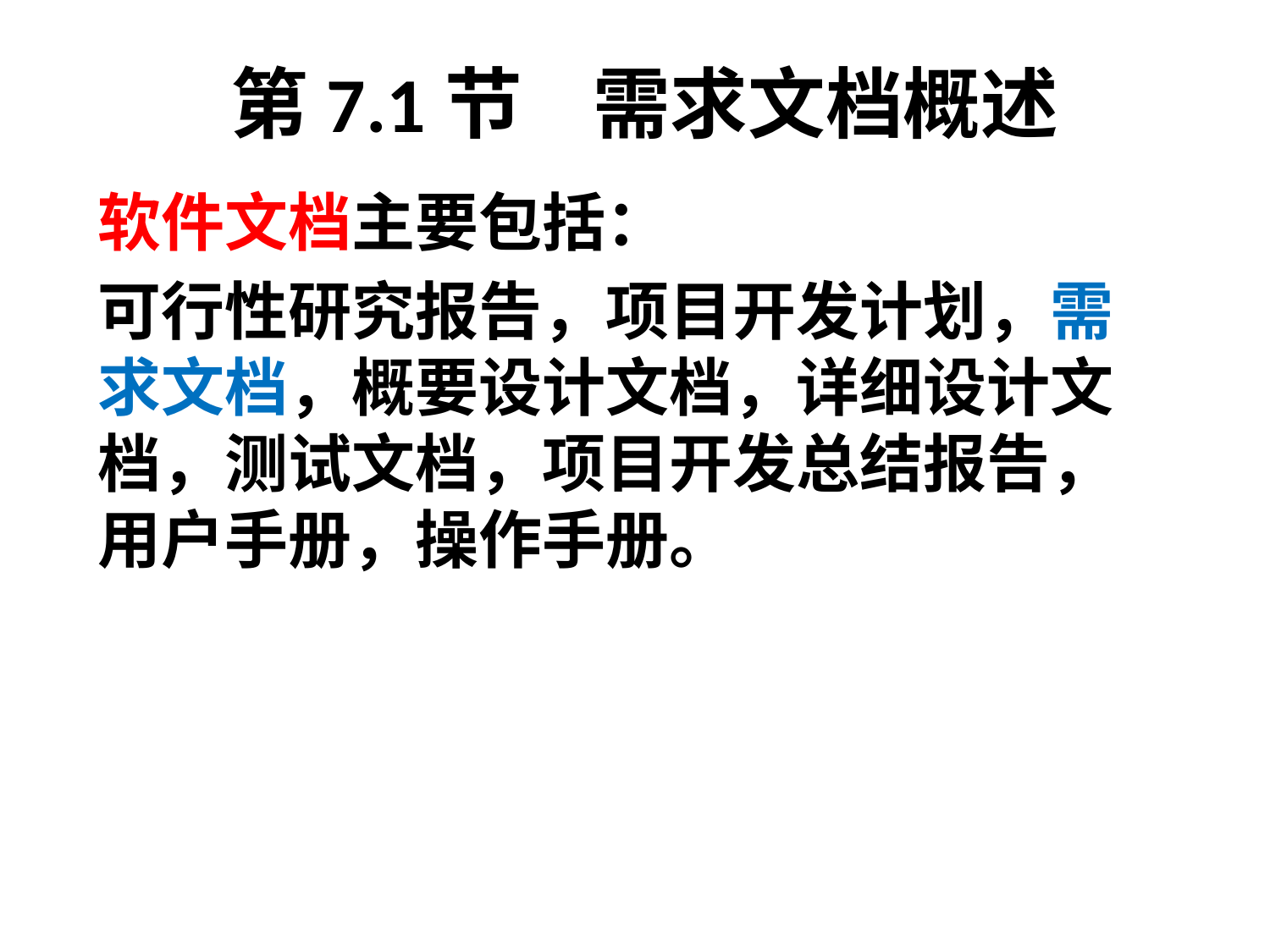

# 第7.1节    需求文档概述
软件文档主要包括：
可行性研究报告，项目开发计划，需求文档，概要设计文档，详细设计文档，测试文档，项目开发总结报告，用户手册，操作手册。